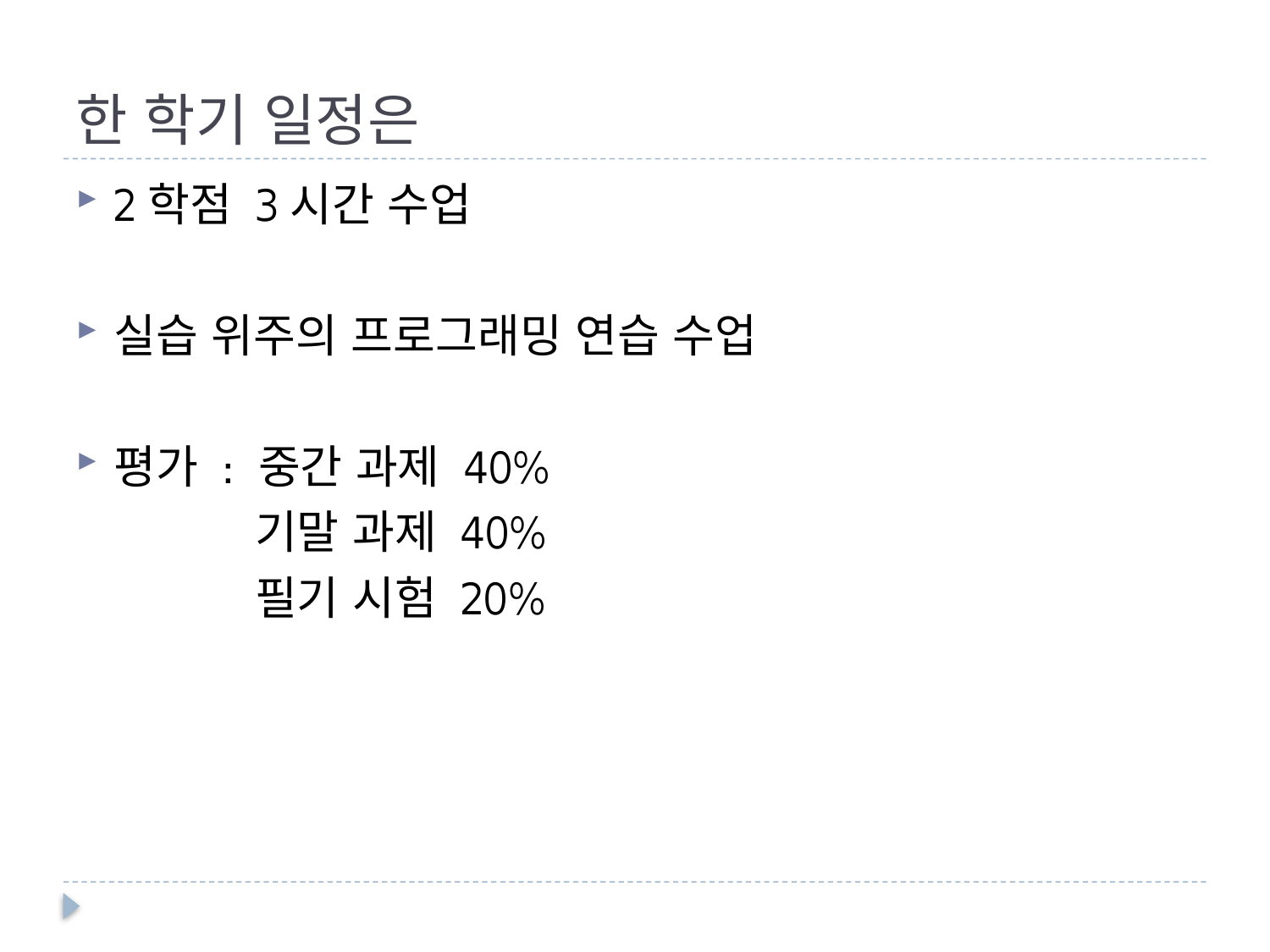

# 한 학기 일정은
2학점 3시간 수업

실습 위주의 프로그래밍 연습 수업

평가 : 중간 과제 40%
             기말 과제 40%
             필기 시험 20%